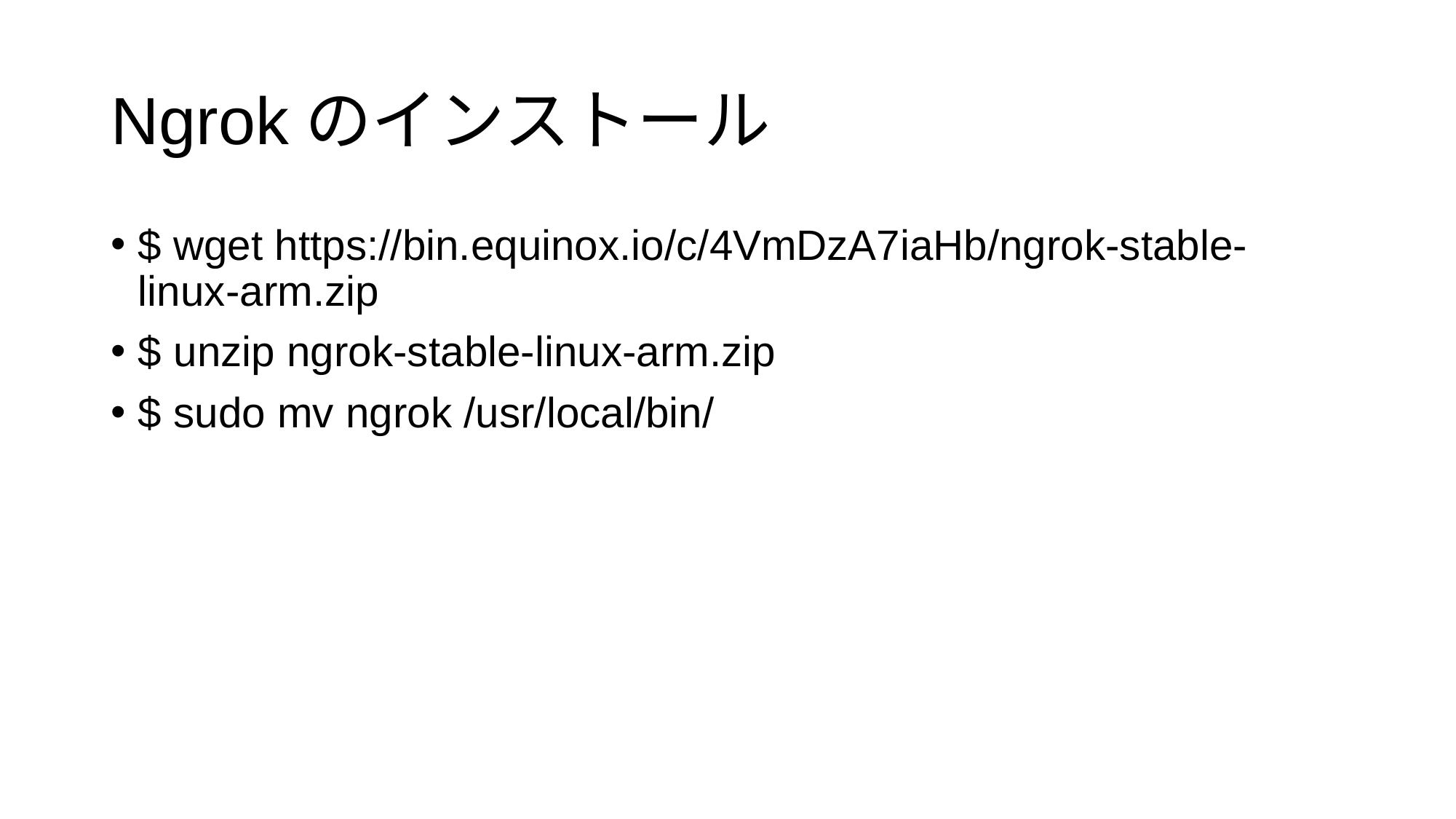

# Ngrokのインストール
$ wget https://bin.equinox.io/c/4VmDzA7iaHb/ngrok-stable-linux-arm.zip
$ unzip ngrok-stable-linux-arm.zip
$ sudo mv ngrok /usr/local/bin/